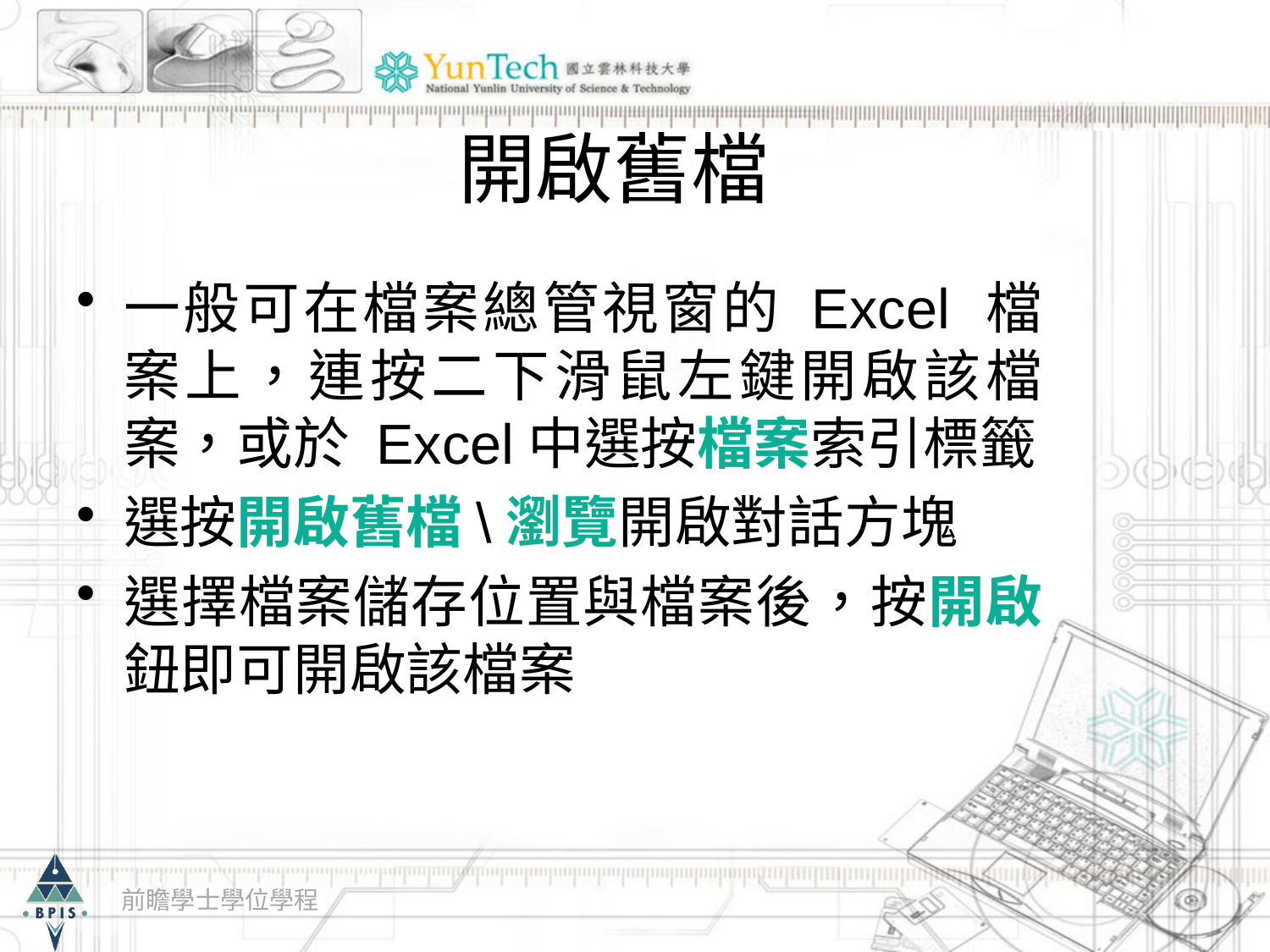

# 開啟舊檔
一般可在檔案總管視窗的 Excel 檔案上，連按二下滑鼠左鍵開啟該檔案，或於 Excel中選按檔案索引標籤
選按開啟舊檔\瀏覽開啟對話方塊
選擇檔案儲存位置與檔案後，按開啟鈕即可開啟該檔案